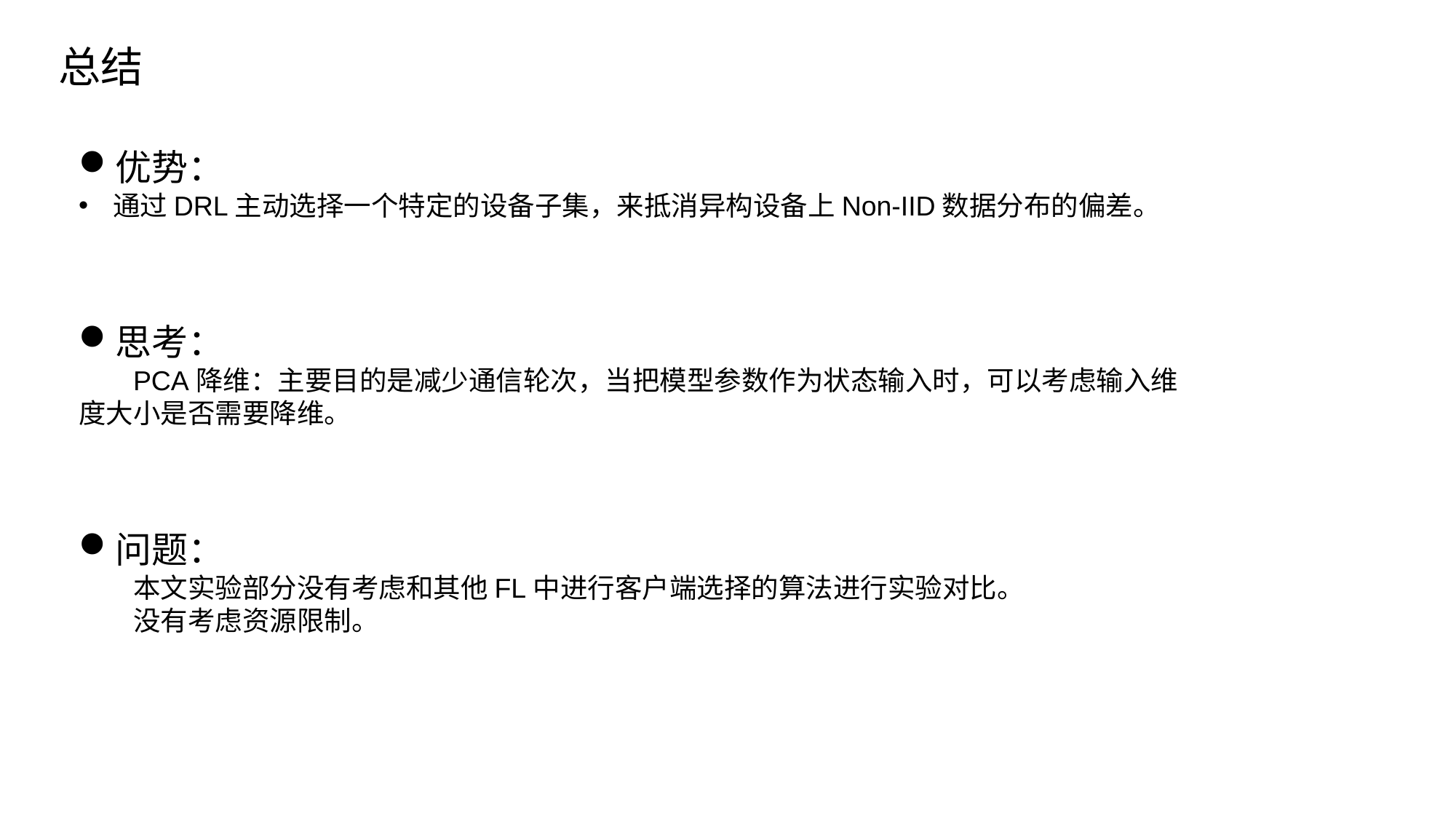

总结
优势：
通过DRL主动选择一个特定的设备子集，来抵消异构设备上Non-IID数据分布的偏差。

思考：
PCA降维：主要目的是减少通信轮次，当把模型参数作为状态输入时，可以考虑输入维度大小是否需要降维。

问题：
本文实验部分没有考虑和其他FL中进行客户端选择的算法进行实验对比。
没有考虑资源限制。